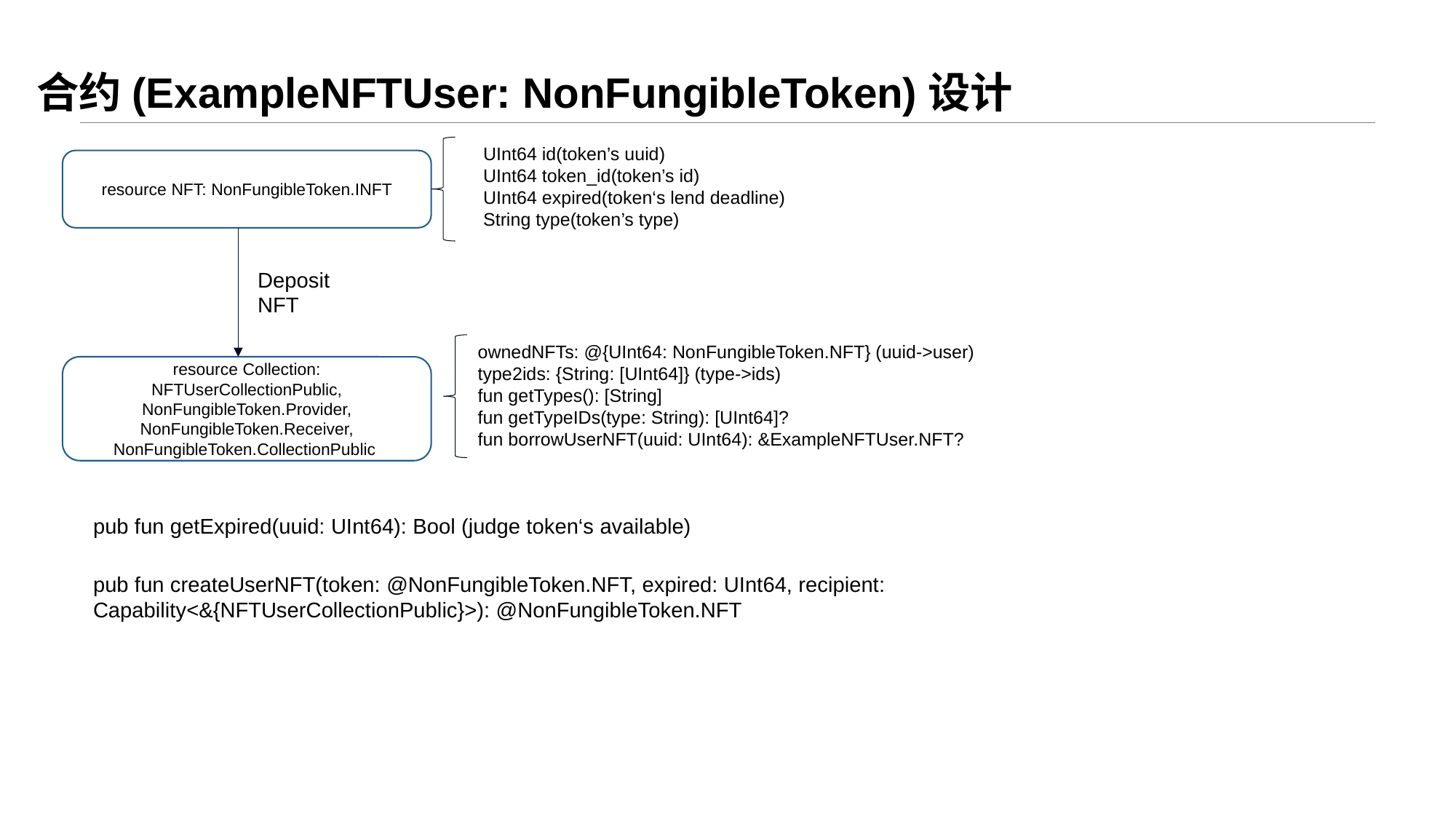

# 合约(ExampleNFTUser: NonFungibleToken)设计

UInt64 id(token’s uuid)
UInt64 token_id(token’s id)
UInt64 expired(token‘s lend deadline)
String type(token’s type)
resource NFT: NonFungibleToken.INFT
Deposit
NFT

ownedNFTs: @{UInt64: NonFungibleToken.NFT} (uuid->user)
type2ids: {String: [UInt64]} (type->ids)
fun getTypes(): [String]
fun getTypeIDs(type: String): [UInt64]?
fun borrowUserNFT(uuid: UInt64): &ExampleNFTUser.NFT?
resource Collection: NFTUserCollectionPublic,
NonFungibleToken.Provider, NonFungibleToken.Receiver, NonFungibleToken.CollectionPublic
pub fun getExpired(uuid: UInt64): Bool (judge token‘s available)

pub fun createUserNFT(token: @NonFungibleToken.NFT, expired: UInt64, recipient: Capability<&{NFTUserCollectionPublic}>): @NonFungibleToken.NFT
9